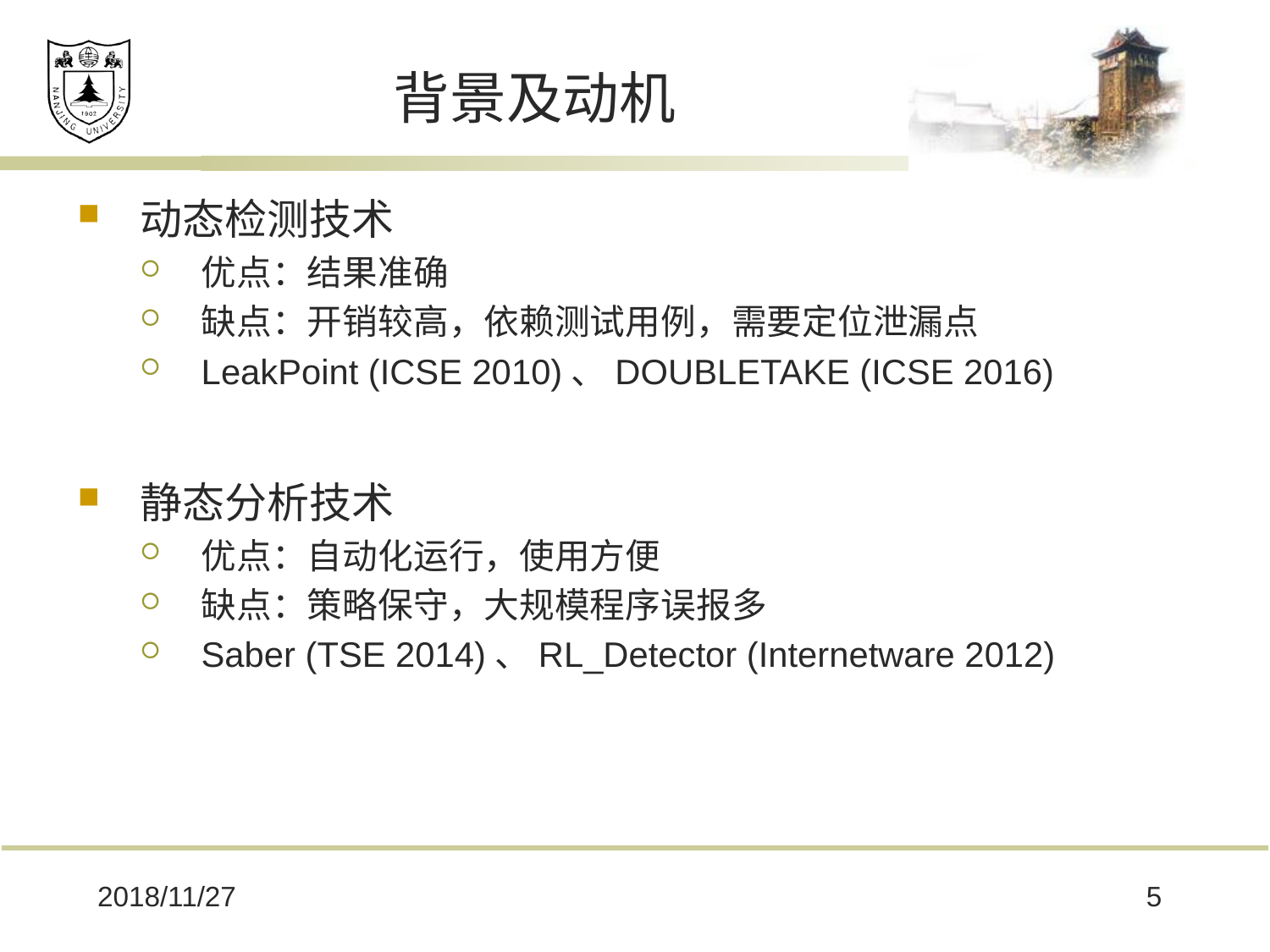

# 背景及动机
动态检测技术
优点：结果准确
缺点：开销较高，依赖测试用例，需要定位泄漏点
LeakPoint (ICSE 2010)、DOUBLETAKE (ICSE 2016)

静态分析技术
优点：自动化运行，使用方便
缺点：策略保守，大规模程序误报多
Saber (TSE 2014)、RL_Detector (Internetware 2012)
2018/11/27
5